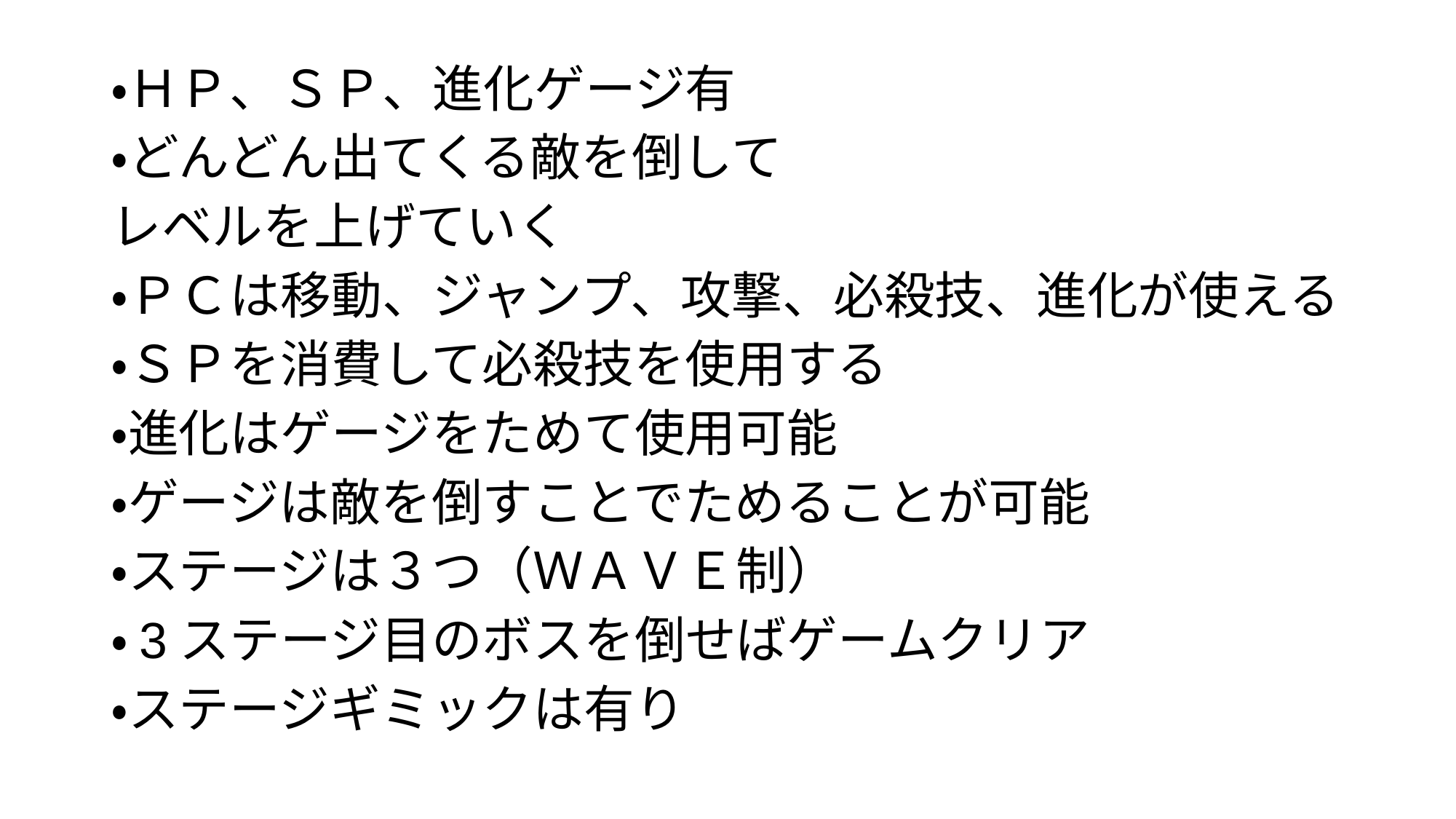

・ＨＰ、ＳＰ、進化ゲージ有
・どんどん出てくる敵を倒して
レベルを上げていく
・ＰＣは移動、ジャンプ、攻撃、必殺技、進化が使える
・ＳＰを消費して必殺技を使用する
・進化はゲージをためて使用可能
・ゲージは敵を倒すことでためることが可能
・ステージは３つ（ＷＡＶＥ制）
・3ステージ目のボスを倒せばゲームクリア
・ステージギミックは有り